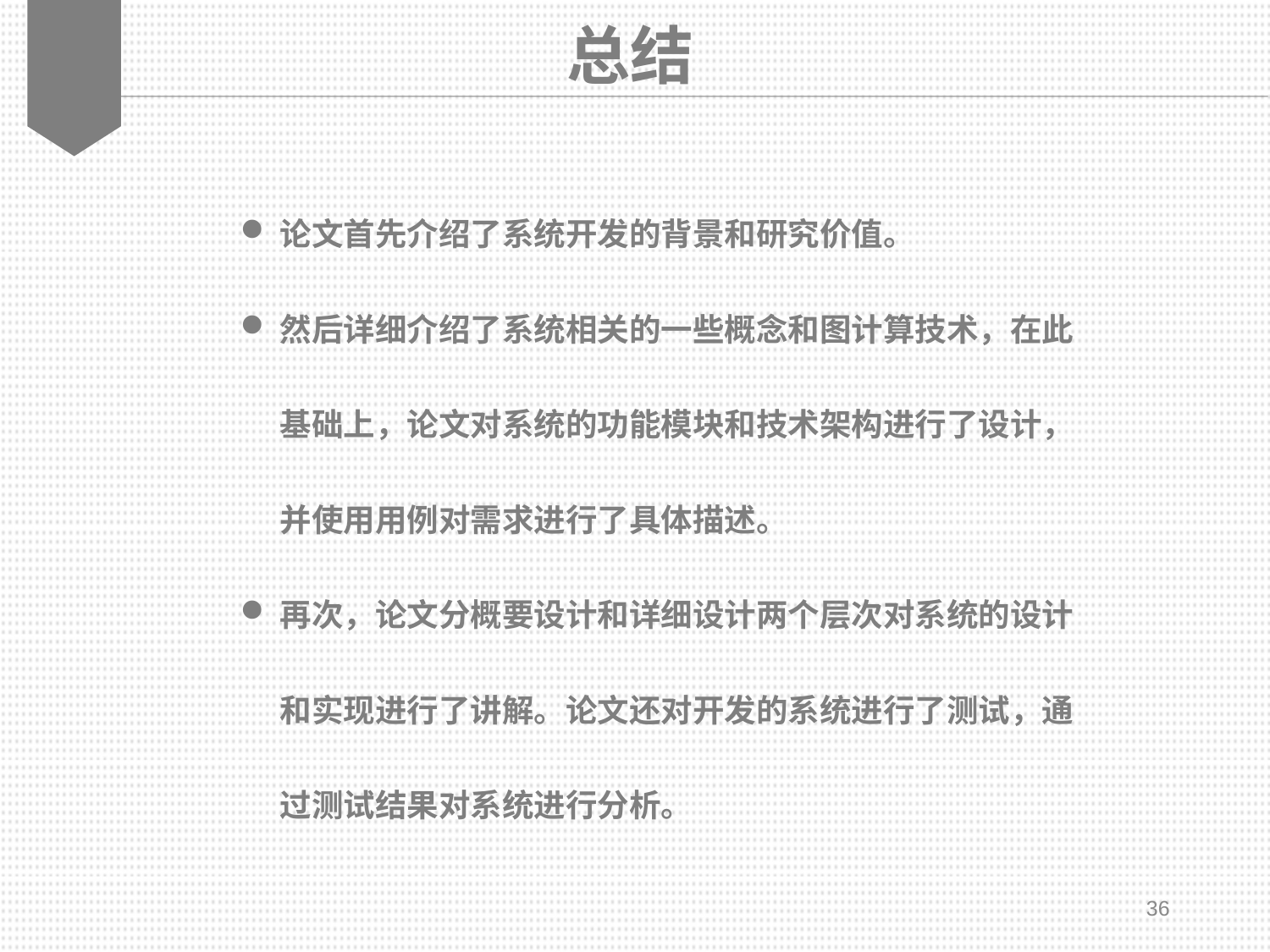

总结

论文首先介绍了系统开发的背景和研究价值。
然后详细介绍了系统相关的一些概念和图计算技术，在此基础上，论文对系统的功能模块和技术架构进行了设计，并使用用例对需求进行了具体描述。
再次，论文分概要设计和详细设计两个层次对系统的设计和实现进行了讲解。论文还对开发的系统进行了测试，通过测试结果对系统进行分析。
36